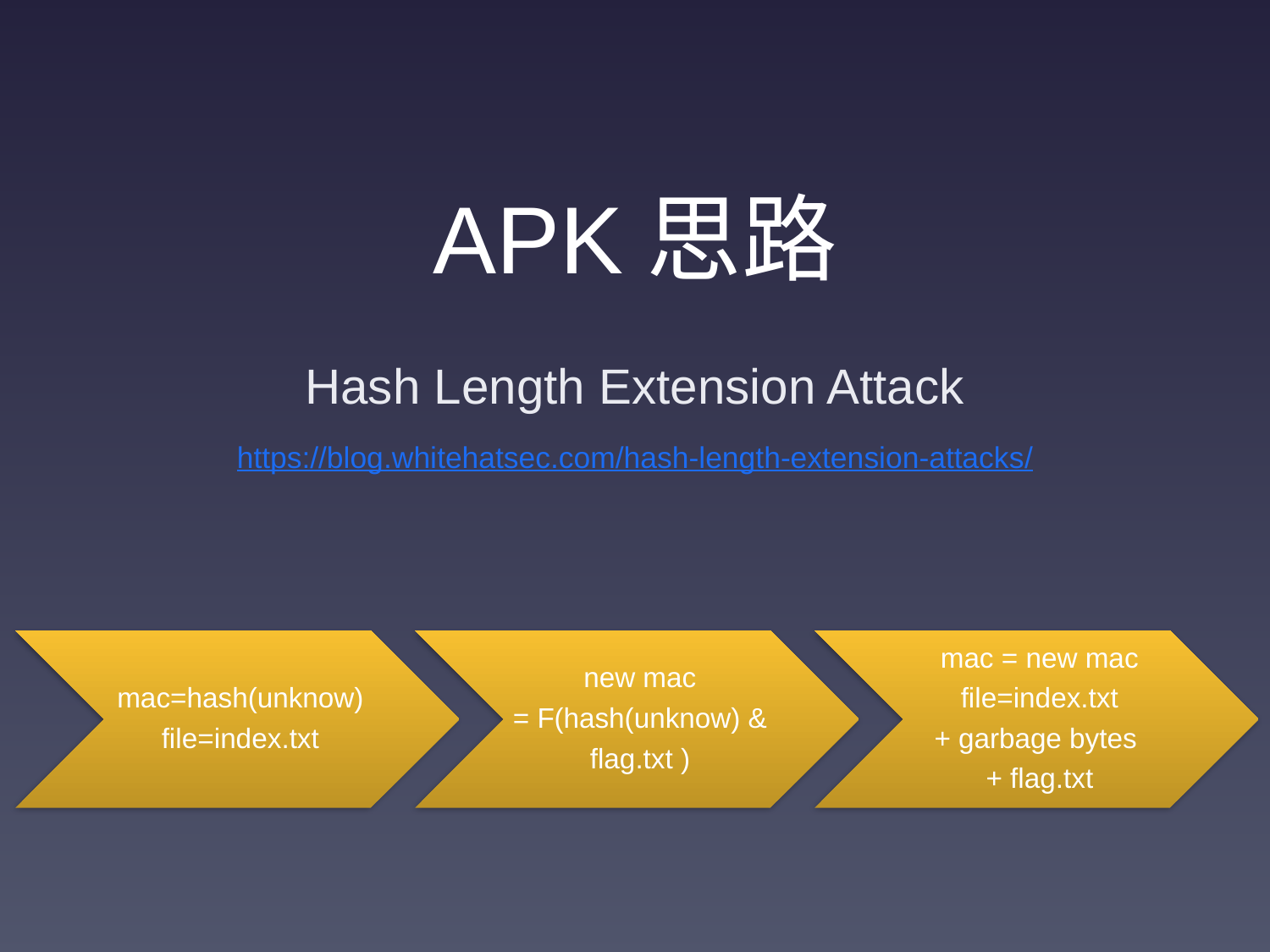

# APK思路
Hash Length Extension Attack
https://blog.whitehatsec.com/hash-length-extension-attacks/

mac=hash(unknow)
file=index.txt
new mac
= F(hash(unknow) &
flag.txt )
mac = new mac
file=index.txt
+ garbage bytes
+ flag.txt